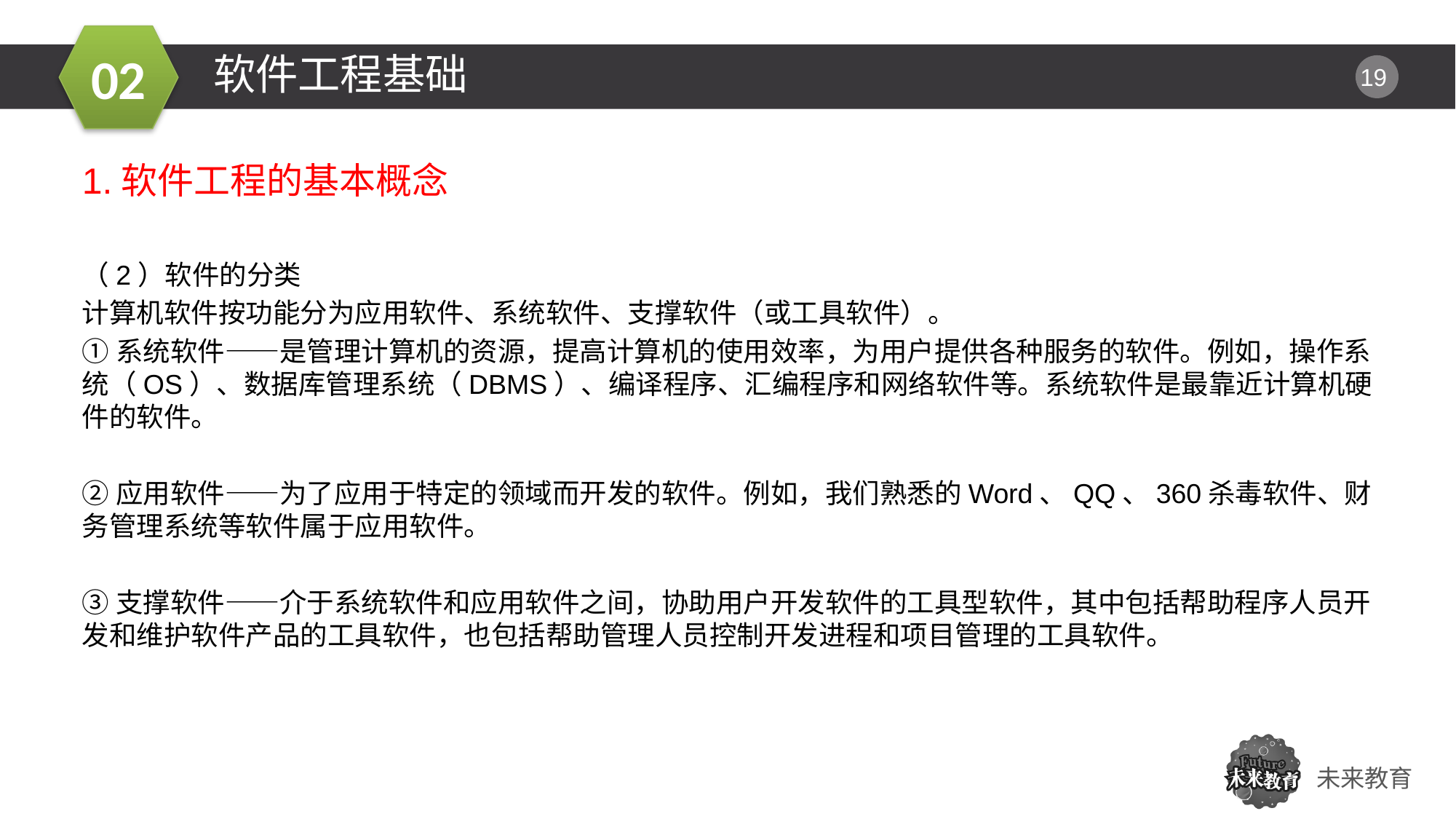

软件工程基础
1.软件工程的基本概念

（2）软件的分类
计算机软件按功能分为应用软件、系统软件、支撑软件（或工具软件）。
①系统软件——是管理计算机的资源，提高计算机的使用效率，为用户提供各种服务的软件。例如，操作系统（OS）、数据库管理系统（DBMS）、编译程序、汇编程序和网络软件等。系统软件是最靠近计算机硬件的软件。

②应用软件——为了应用于特定的领域而开发的软件。例如，我们熟悉的Word、QQ、360杀毒软件、财务管理系统等软件属于应用软件。

③支撑软件——介于系统软件和应用软件之间，协助用户开发软件的工具型软件，其中包括帮助程序人员开发和维护软件产品的工具软件，也包括帮助管理人员控制开发进程和项目管理的工具软件。

01